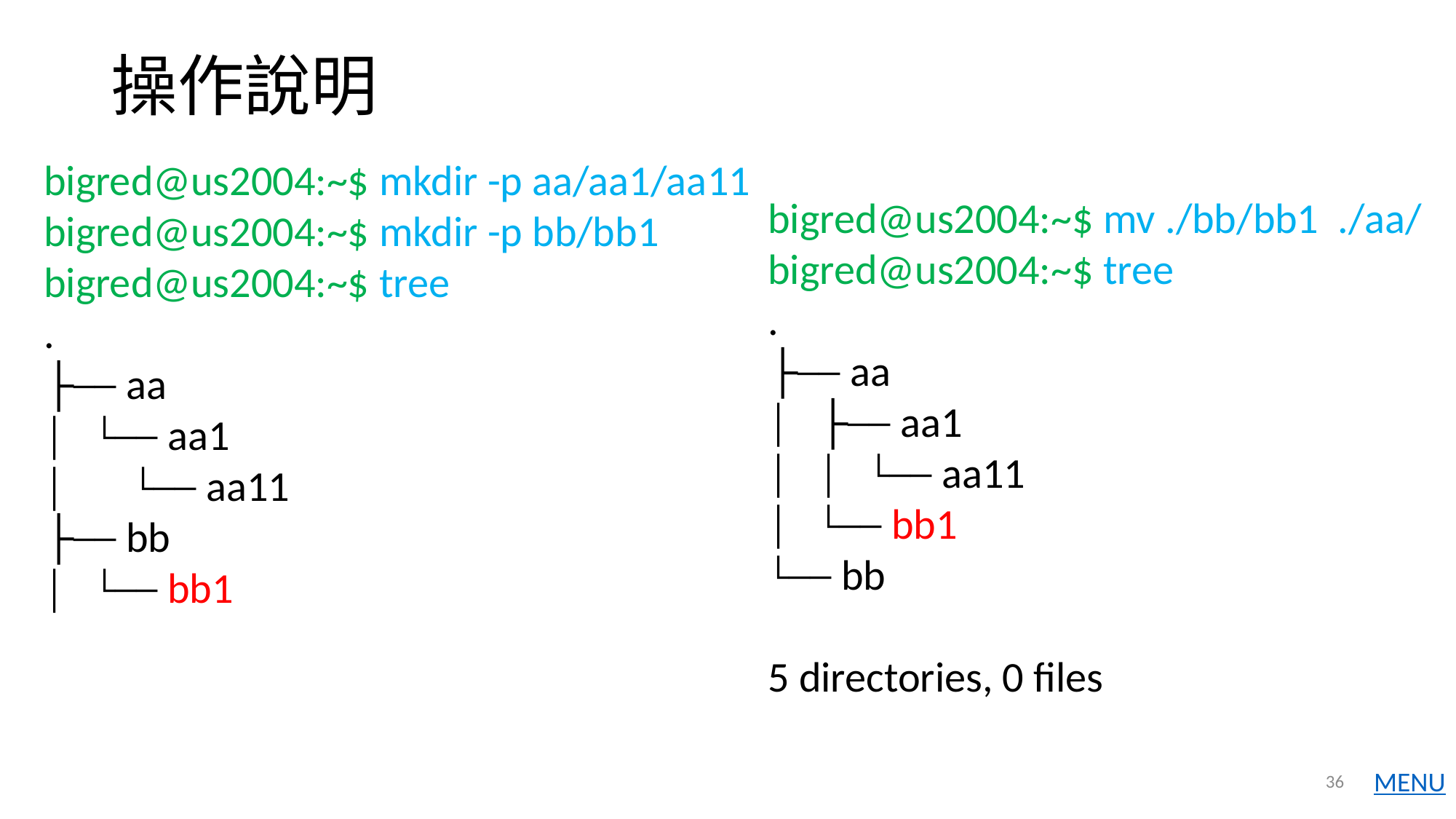

# 操作說明
bigred@us2004:~$ mkdir -p aa/aa1/aa11
bigred@us2004:~$ mkdir -p bb/bb1
bigred@us2004:~$ tree
.
├── aa
│   └── aa1
│       └── aa11
├── bb
│   └── bb1

bigred@us2004:~$ mv ./bb/bb1  ./aa/
bigred@us2004:~$ tree
.
├── aa
│   ├── aa1
│   │   └── aa11
│   └── bb1
└── bb

5 directories, 0 files

36